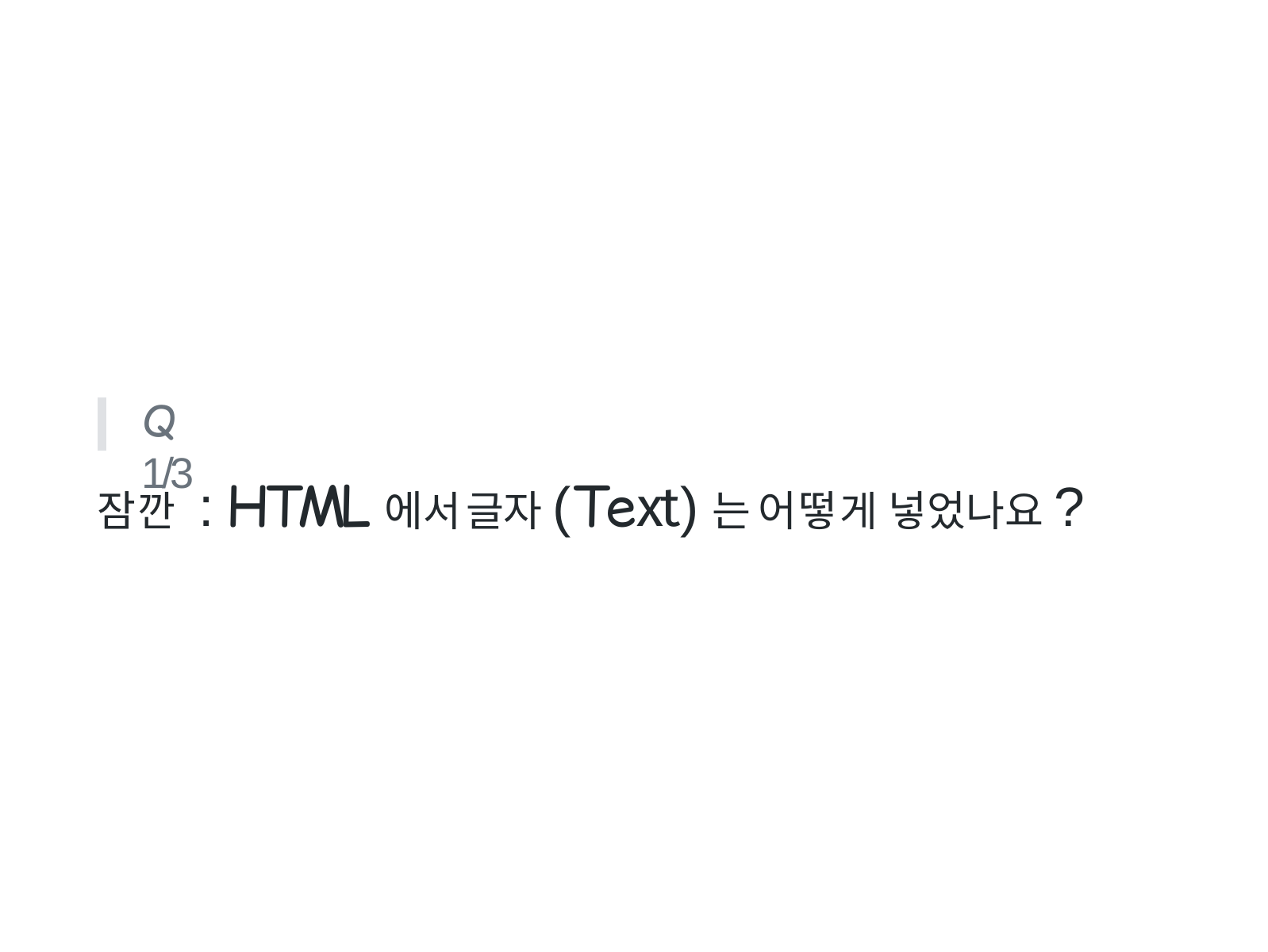

Q 1/3

잠깐 : HTML에서 글자(Text)는 어떻게 넣었나요?